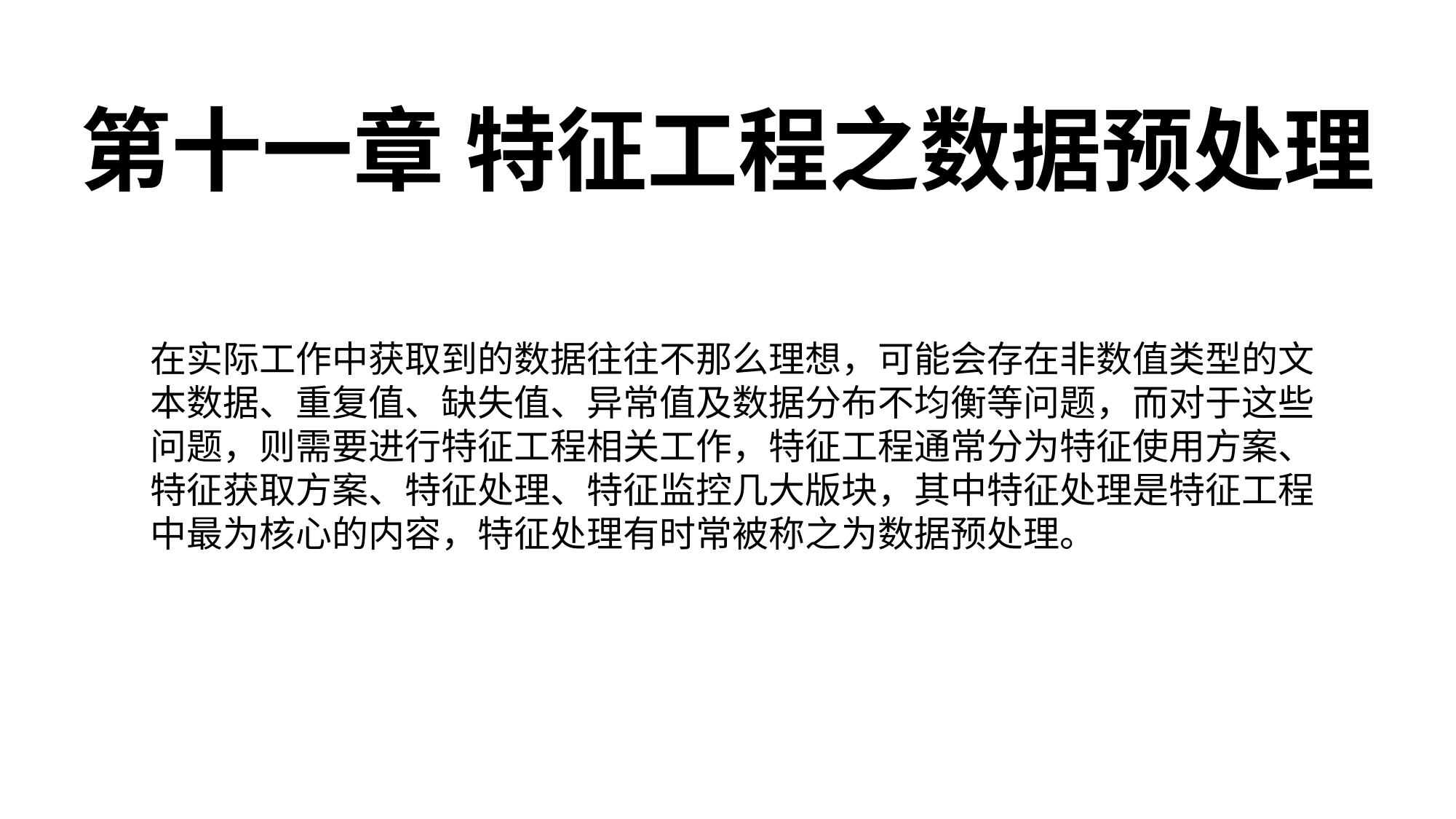

第十一章 特征工程之数据预处理

在实际工作中获取到的数据往往不那么理想，可能会存在非数值类型的文本数据、重复值、缺失值、异常值及数据分布不均衡等问题，而对于这些问题，则需要进行特征工程相关工作，特征工程通常分为特征使用方案、特征获取方案、特征处理、特征监控几大版块，其中特征处理是特征工程中最为核心的内容，特征处理有时常被称之为数据预处理。